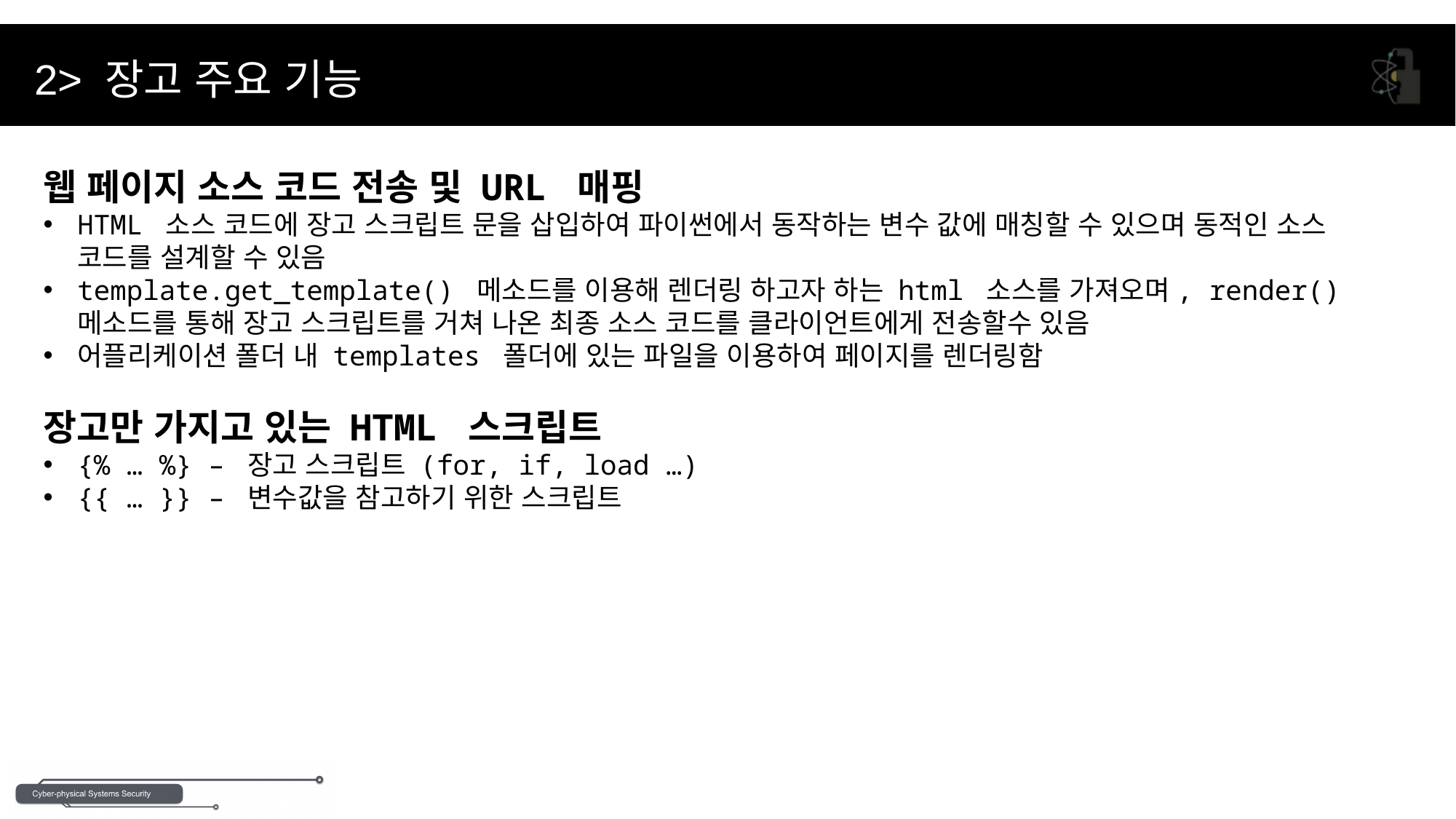

2> 장고 주요 기능
웹 페이지 소스 코드 전송 및 URL 매핑
HTML 소스 코드에 장고 스크립트 문을 삽입하여 파이썬에서 동작하는 변수 값에 매칭할 수 있으며 동적인 소스 코드를 설계할 수 있음
template.get_template() 메소드를 이용해 렌더링 하고자 하는 html 소스를 가져오며, render() 메소드를 통해 장고 스크립트를 거쳐 나온 최종 소스 코드를 클라이언트에게 전송할수 있음
어플리케이션 폴더 내 templates 폴더에 있는 파일을 이용하여 페이지를 렌더링함

장고만 가지고 있는 HTML 스크립트
{% … %} – 장고 스크립트 (for, if, load …)
{{ … }} – 변수값을 참고하기 위한 스크립트